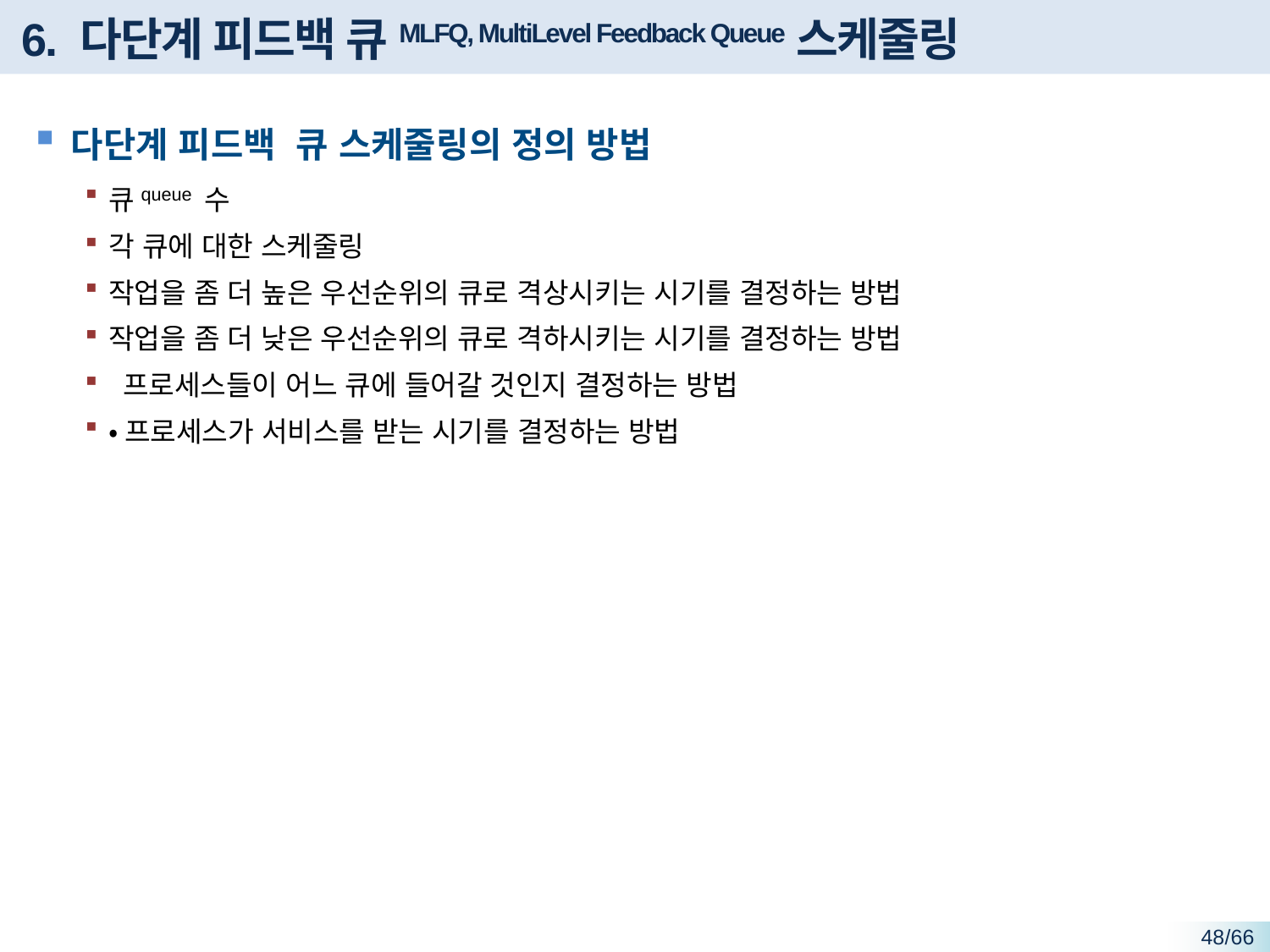

# 6. 다단계 피드백 큐MLFQ, MultiLevel Feedback Queue스케줄링
다단계 피드백  큐 스케줄링의 정의 방법
큐queue 수
각 큐에 대한 스케줄링
작업을 좀 더 높은 우선순위의 큐로 격상시키는 시기를 결정하는 방법
작업을 좀 더 낮은 우선순위의 큐로 격하시키는 시기를 결정하는 방법
 프로세스들이 어느 큐에 들어갈 것인지 결정하는 방법
•프로세스가 서비스를 받는 시기를 결정하는 방법